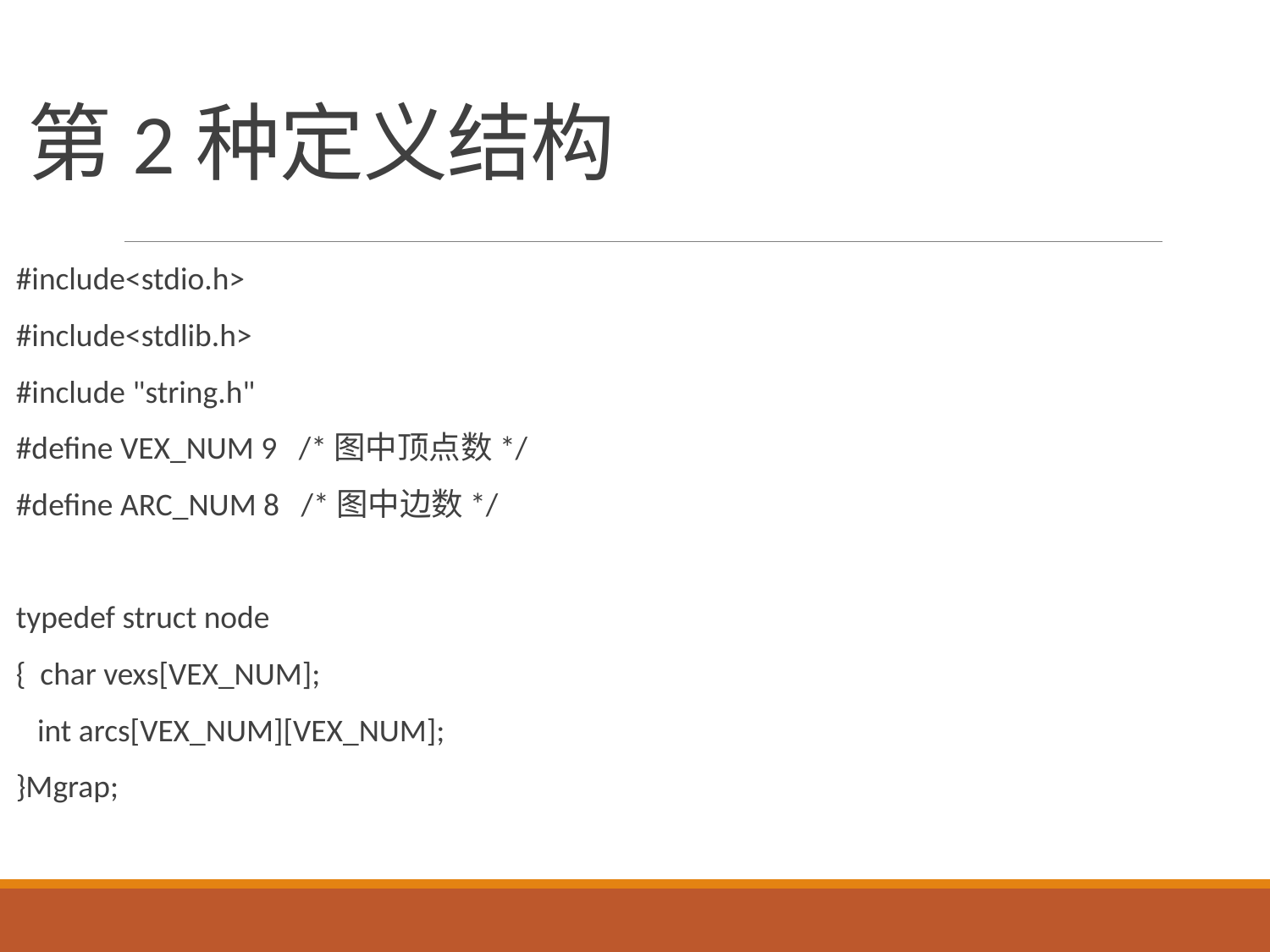

# 第2种定义结构
#include<stdio.h>
#include<stdlib.h>
#include "string.h"
#define VEX_NUM 9   /*图中顶点数*/
#define ARC_NUM 8   /*图中边数*/

typedef struct node
{  char vexs[VEX_NUM];
   int arcs[VEX_NUM][VEX_NUM];
}Mgrap;